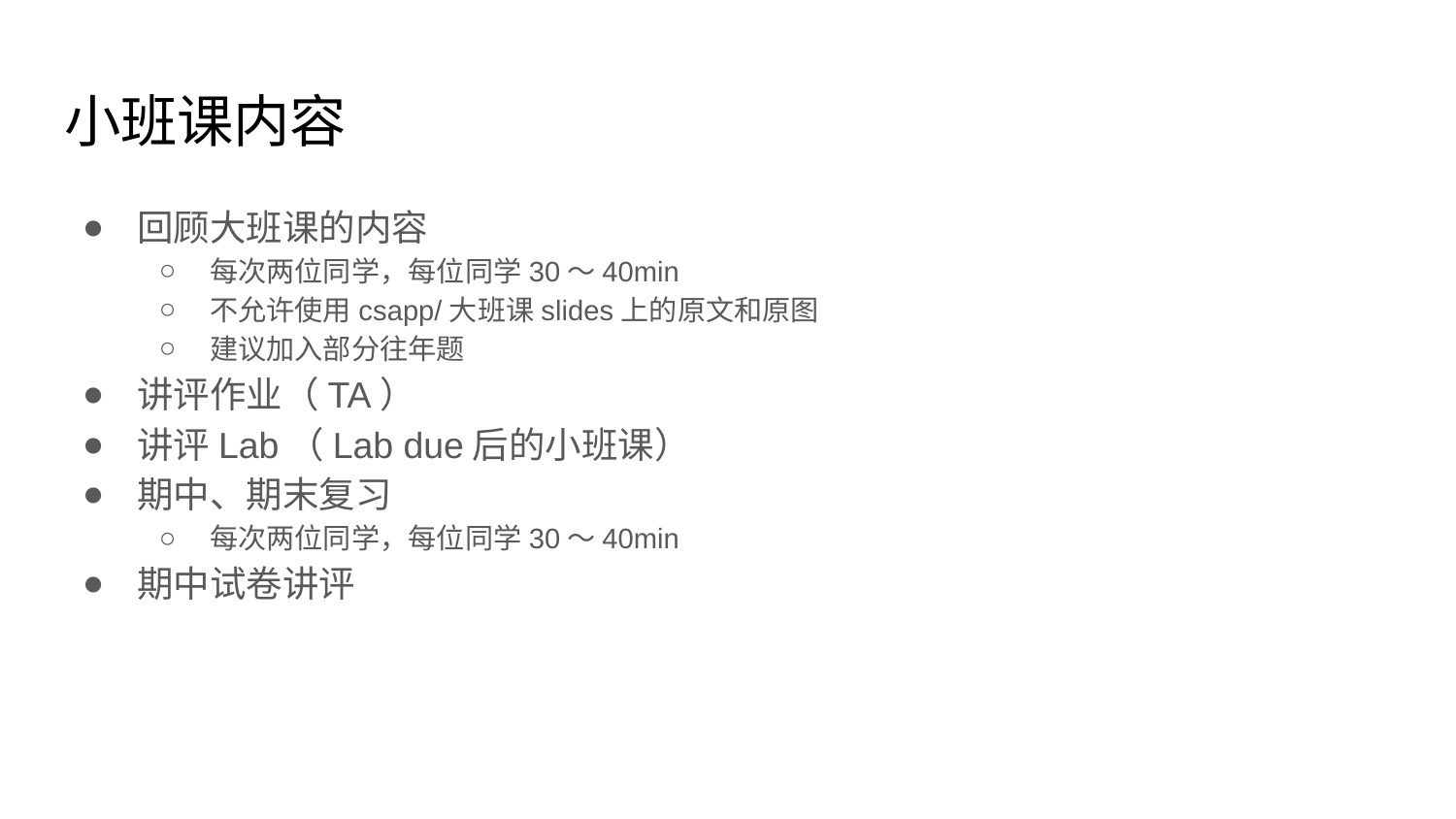

# 小班课内容
回顾大班课的内容
每次两位同学，每位同学30～40min
不允许使用csapp/大班课slides上的原文和原图
建议加入部分往年题
讲评作业（TA）
讲评Lab（Lab due后的小班课）
期中、期末复习
每次两位同学，每位同学30～40min
期中试卷讲评